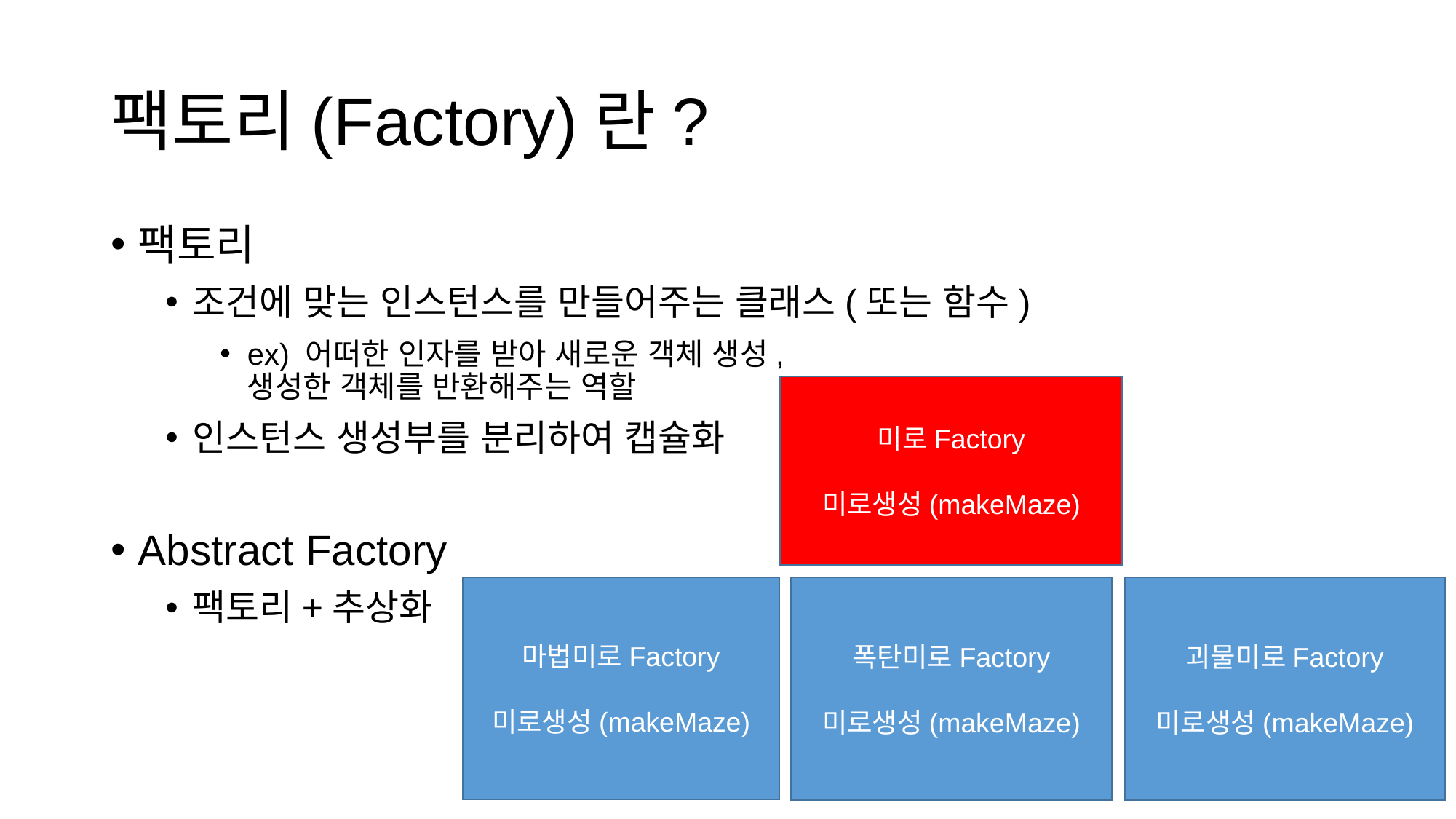

# 팩토리(Factory)란?
팩토리
조건에 맞는 인스턴스를 만들어주는 클래스(또는 함수)
ex) 어떠한 인자를 받아 새로운 객체 생성,
생성한 객체를 반환해주는 역할
인스턴스 생성부를 분리하여 캡슐화

Abstract Factory
팩토리+추상화

미로Factory

미로생성(makeMaze)

마법미로Factory

미로생성(makeMaze)
폭탄미로Factory

미로생성(makeMaze)
괴물미로Factory

미로생성(makeMaze)